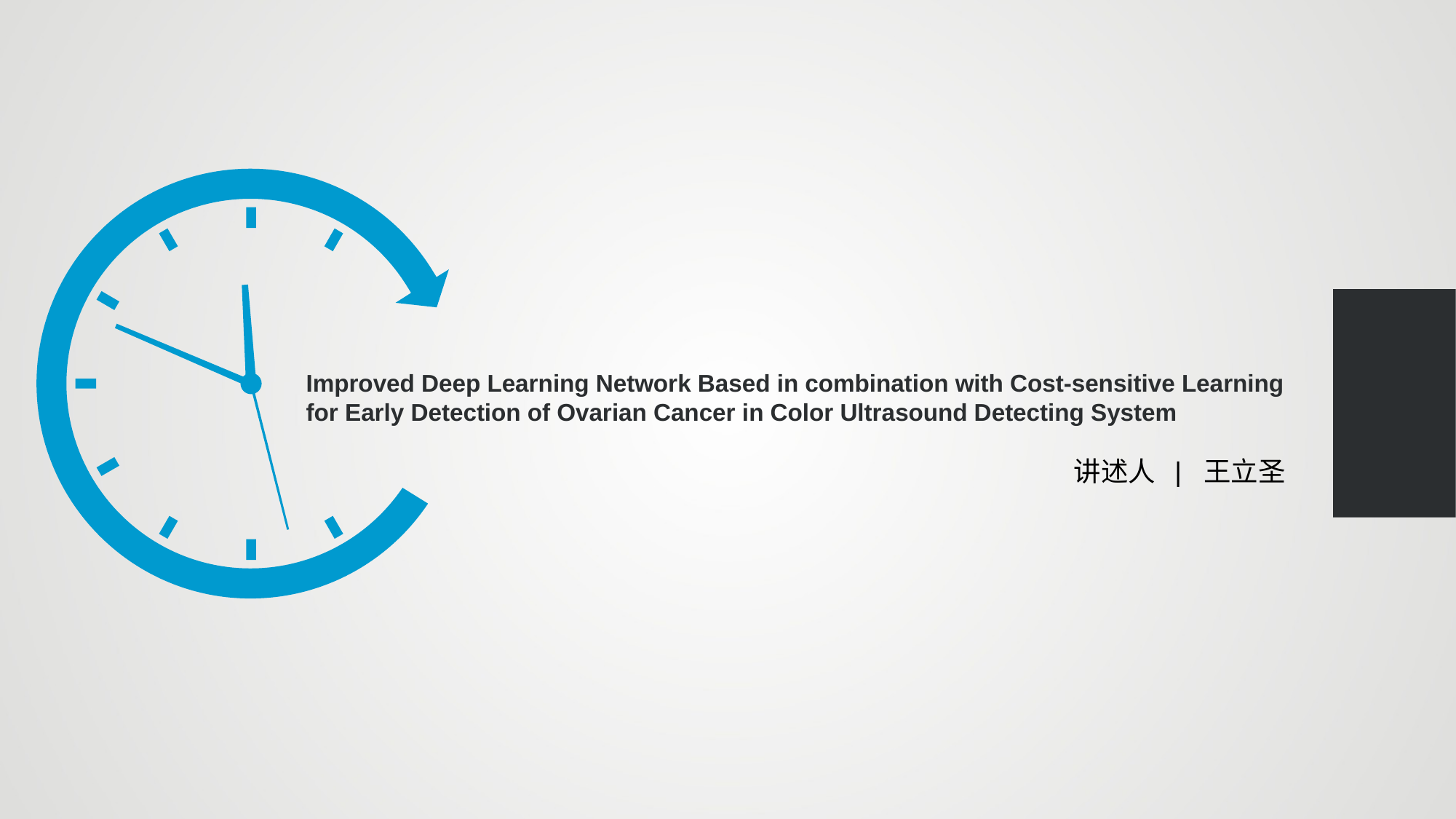

Improved Deep Learning Network Based in combination with Cost-sensitive Learning for Early Detection of Ovarian Cancer in Color Ultrasound Detecting System
讲述人  |  王立圣